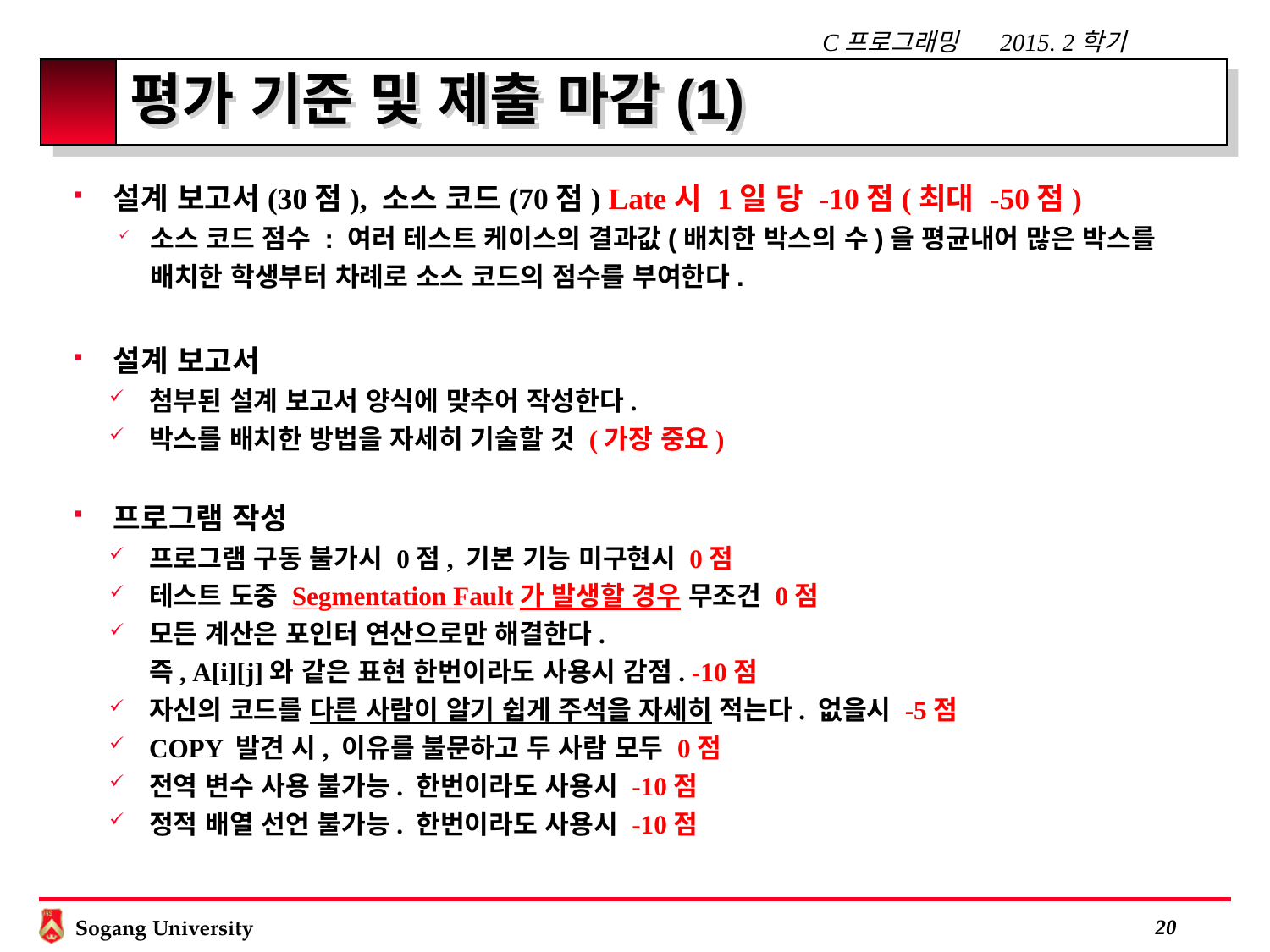

# 평가 기준 및 제출 마감(1)
설계 보고서(30점), 소스 코드(70점) Late시 1일 당 -10점(최대 -50점)
소스 코드 점수 : 여러 테스트 케이스의 결과값(배치한 박스의 수)을 평균내어 많은 박스를 배치한 학생부터 차례로 소스 코드의 점수를 부여한다.

설계 보고서
첨부된 설계 보고서 양식에 맞추어 작성한다.
박스를 배치한 방법을 자세히 기술할 것 (가장 중요)

프로그램 작성
프로그램 구동 불가시 0점, 기본 기능 미구현시 0점
테스트 도중 Segmentation Fault가 발생할 경우 무조건 0점
모든 계산은 포인터 연산으로만 해결한다.
즉, A[i][j]와 같은 표현 한번이라도 사용시 감점. -10점
자신의 코드를 다른 사람이 알기 쉽게 주석을 자세히 적는다. 없을시 -5점
COPY 발견 시, 이유를 불문하고 두 사람 모두 0점
전역 변수 사용 불가능. 한번이라도 사용시 -10점
정적 배열 선언 불가능. 한번이라도 사용시 -10점

 20